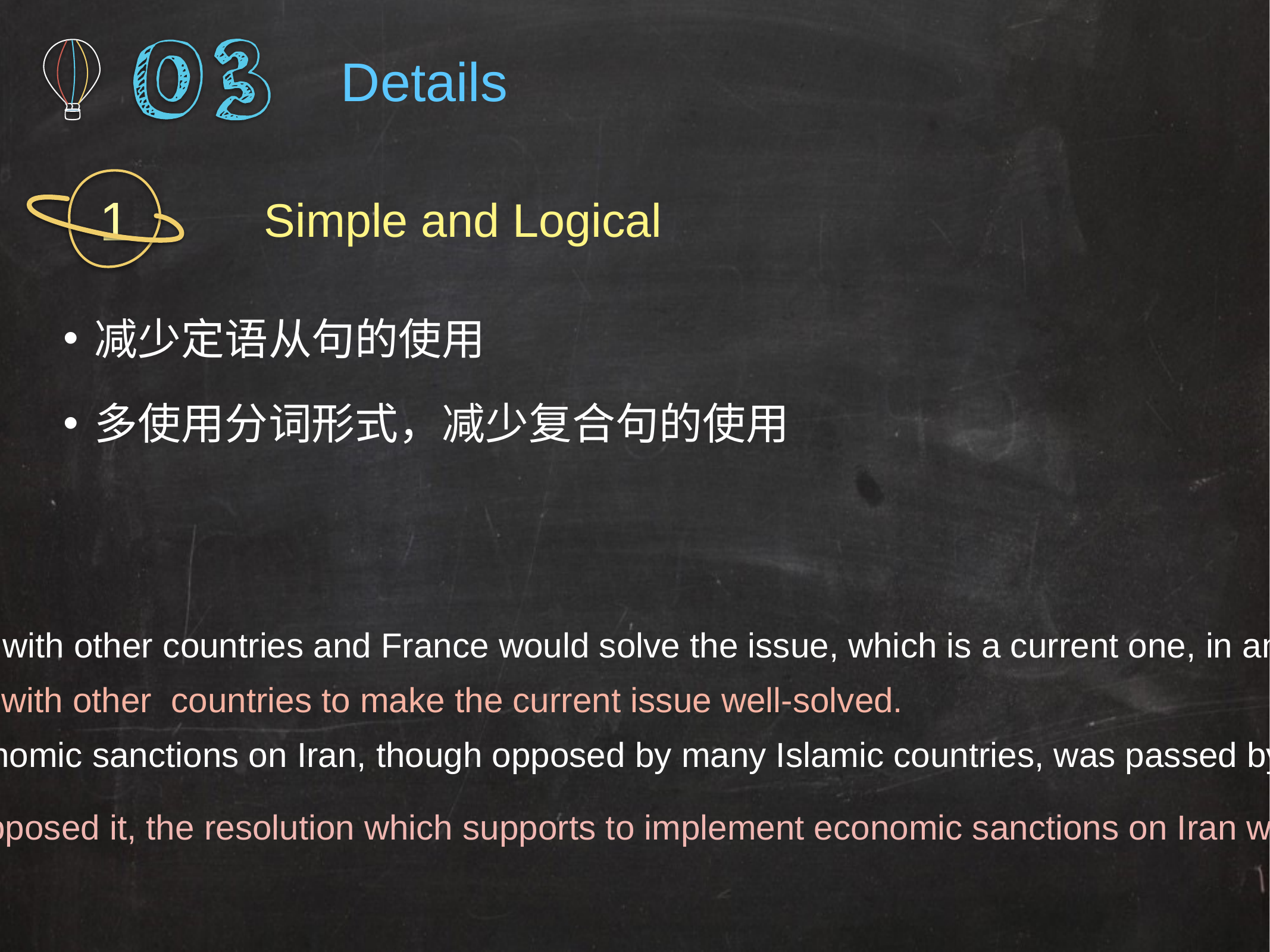

Details

1

Simple and Logical
减少定语从句的使用
多使用分词形式，减少复合句的使用
☹ France would maintain consultation with other countries and France would solve the issue, which is a current one, in an appropriate way with other countries.
☺France would maintain consultation with other  countries to make the current issue well-solved.
☹ The resolution of implementing economic sanctions on Iran, though opposed by many Islamic countries, was passed by the Security Council.
☺ Although many Islamic countries opposed it, the resolution which supports to implement economic sanctions on Iran was passed by the Security Council.